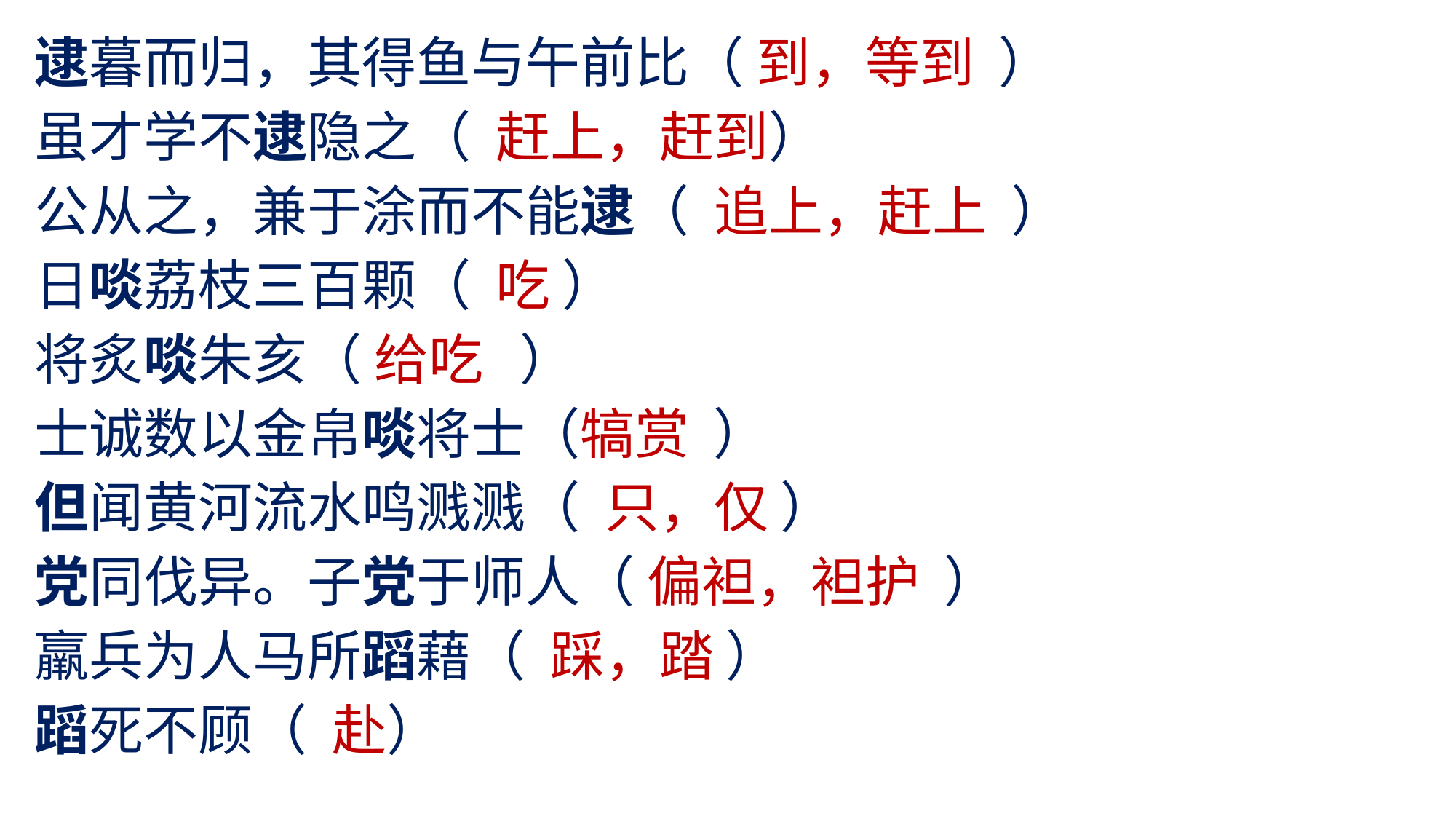

逮暮而归，其得鱼与午前比（ 到，等到  ）
虽才学不逮隐之（  赶上，赶到）
公从之，兼于涂而不能逮（  追上，赶上  ）
日啖荔枝三百颗（  吃 ）
将炙啖朱亥（ 给吃   ）
士诚数以金帛啖将士（犒赏  ）
但闻黄河流水鸣溅溅（  只，仅 ）
党同伐异。子党于师人（ 偏袒，袒护  ）
羸兵为人马所蹈藉（  踩，踏 ）
蹈死不顾（  赴）